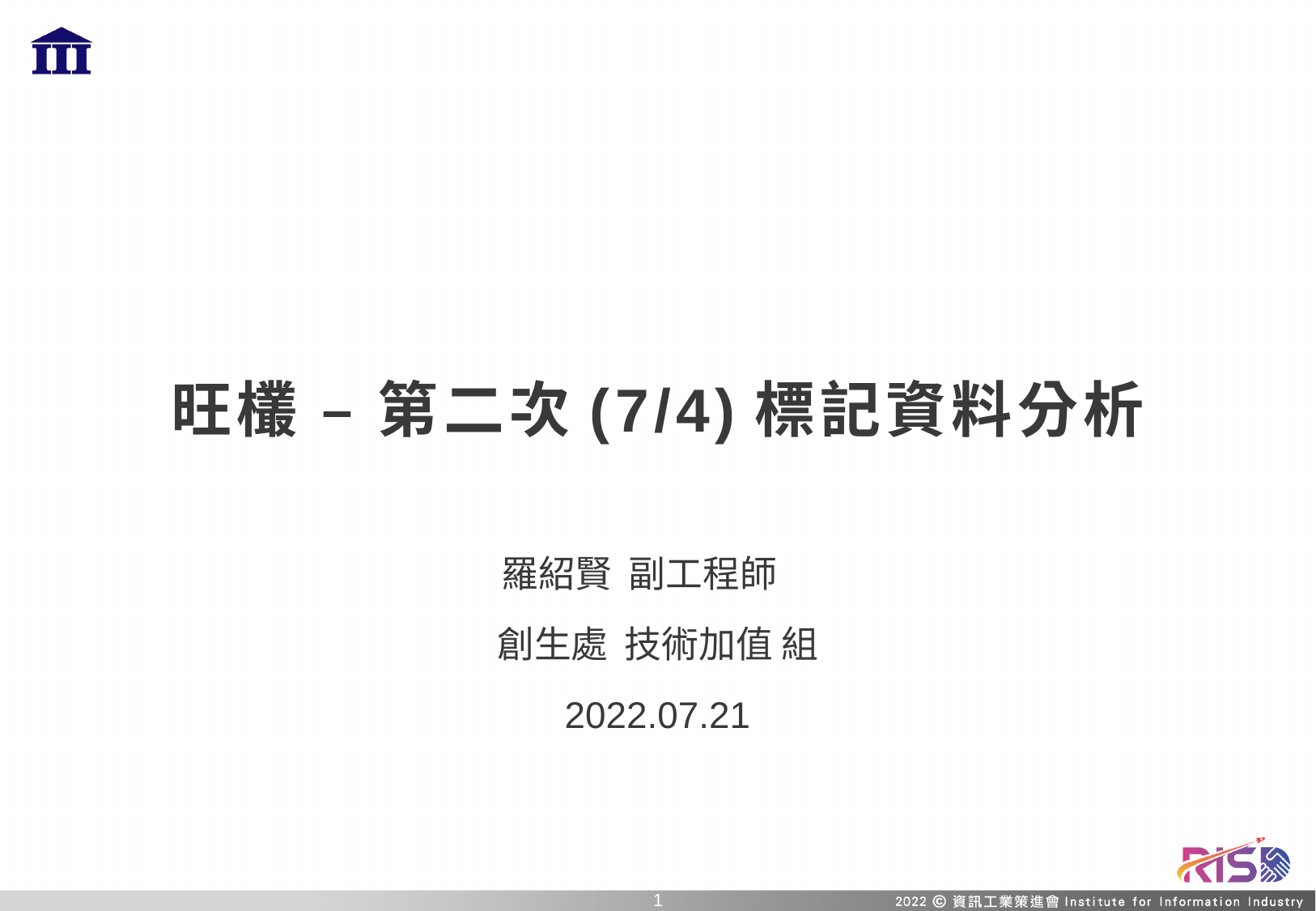

# 旺欉 – 第二次(7/4)標記資料分析
羅紹賢  副工程師
創生處  技術加值 組
2022.07.21
1